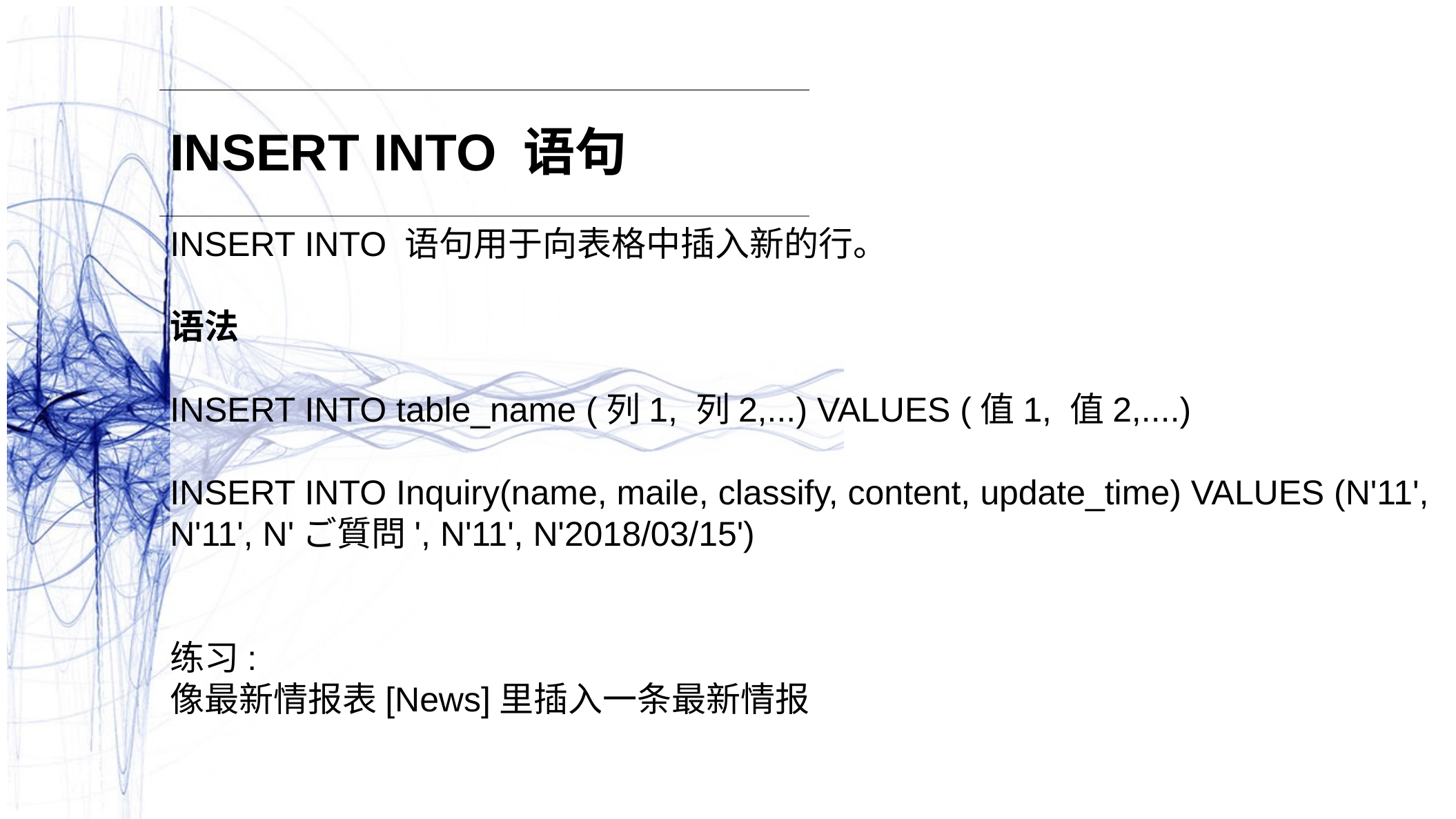

INSERT INTO 语句

INSERT INTO 语句用于向表格中插入新的行。

语法

INSERT INTO table_name (列1, 列2,...) VALUES (值1, 值2,....)

INSERT INTO Inquiry(name, maile, classify, content, update_time) VALUES (N'11', N'11', N'ご質問', N'11', N'2018/03/15')

练习:
像最新情报表[News]里插入一条最新情报